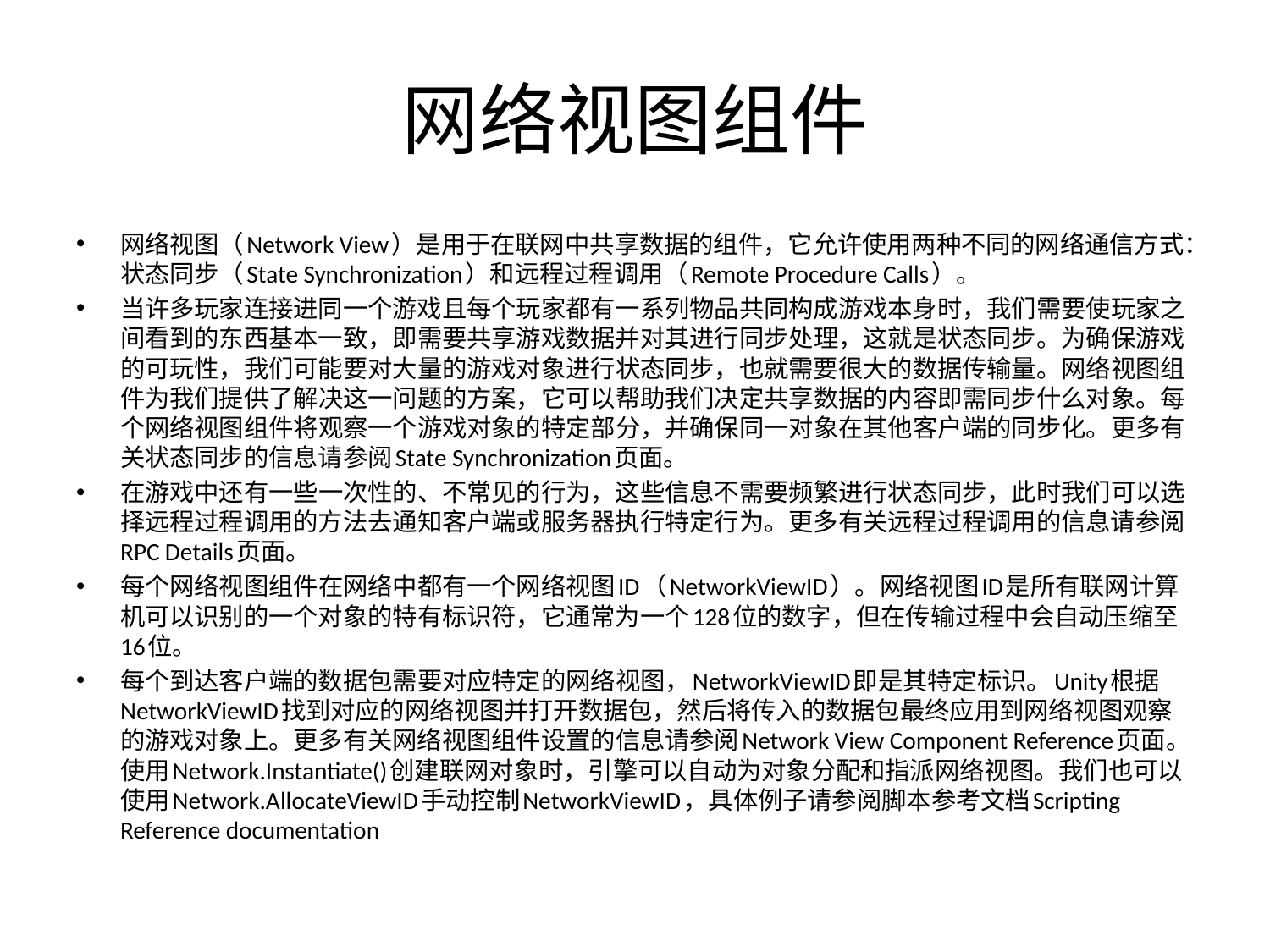

# 网络视图组件
网络视图（Network View）是用于在联网中共享数据的组件，它允许使用两种不同的网络通信方式：状态同步（State Synchronization）和远程过程调用（Remote Procedure Calls）。
当许多玩家连接进同一个游戏且每个玩家都有一系列物品共同构成游戏本身时，我们需要使玩家之间看到的东西基本一致，即需要共享游戏数据并对其进行同步处理，这就是状态同步。为确保游戏的可玩性，我们可能要对大量的游戏对象进行状态同步，也就需要很大的数据传输量。网络视图组件为我们提供了解决这一问题的方案，它可以帮助我们决定共享数据的内容即需同步什么对象。每个网络视图组件将观察一个游戏对象的特定部分，并确保同一对象在其他客户端的同步化。更多有关状态同步的信息请参阅State Synchronization页面。
在游戏中还有一些一次性的、不常见的行为，这些信息不需要频繁进行状态同步，此时我们可以选择远程过程调用的方法去通知客户端或服务器执行特定行为。更多有关远程过程调用的信息请参阅RPC Details页面。
每个网络视图组件在网络中都有一个网络视图ID（NetworkViewID）。网络视图ID是所有联网计算机可以识别的一个对象的特有标识符，它通常为一个128位的数字，但在传输过程中会自动压缩至16位。
每个到达客户端的数据包需要对应特定的网络视图，NetworkViewID即是其特定标识。Unity根据NetworkViewID找到对应的网络视图并打开数据包，然后将传入的数据包最终应用到网络视图观察的游戏对象上。更多有关网络视图组件设置的信息请参阅Network View Component Reference页面。使用Network.Instantiate()创建联网对象时，引擎可以自动为对象分配和指派网络视图。我们也可以使用Network.AllocateViewID手动控制NetworkViewID，具体例子请参阅脚本参考文档Scripting Reference documentation